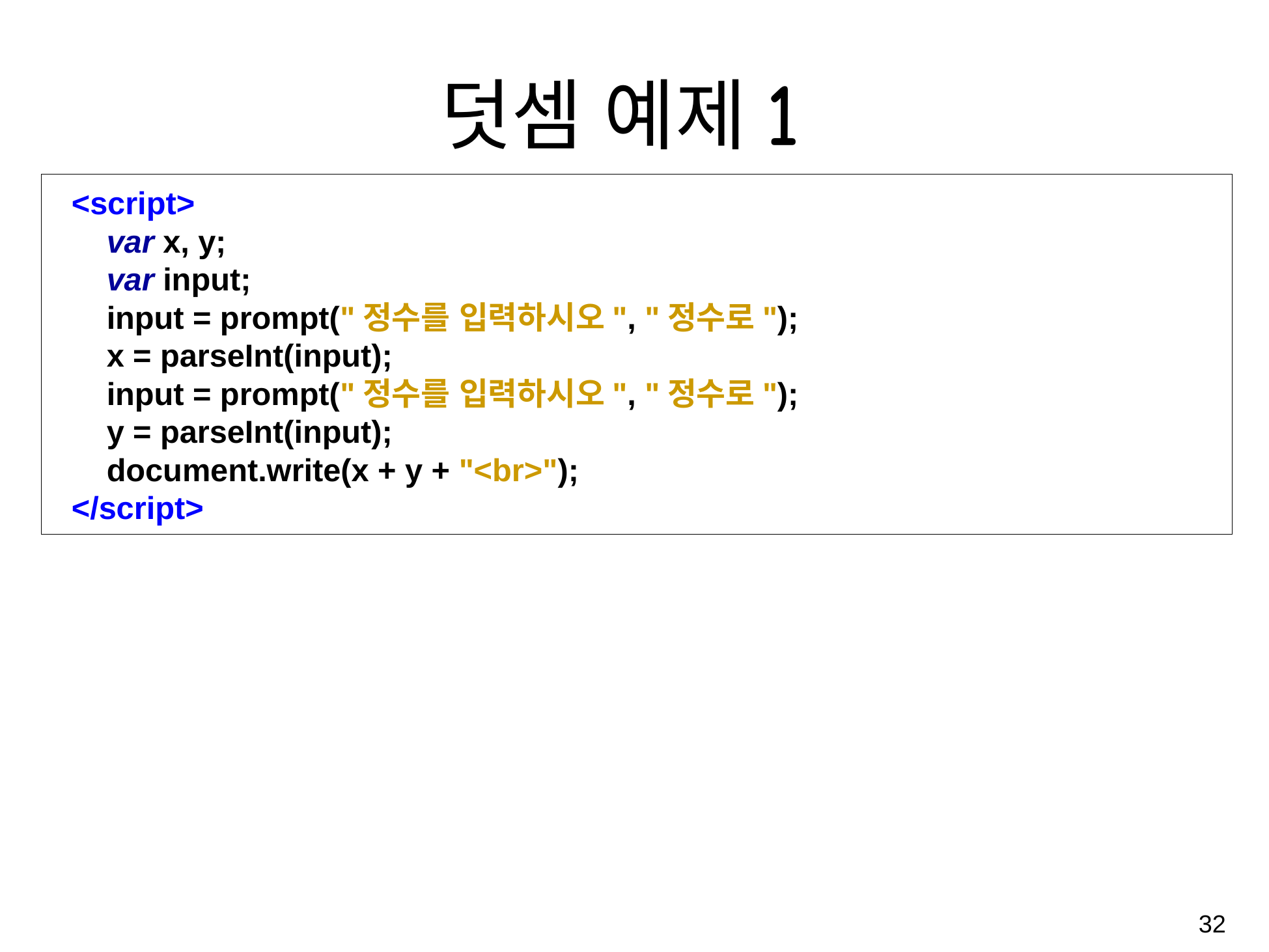

# 덧셈 예제1
<script>
    var x, y;
    var input;
    input = prompt("정수를 입력하시오", "정수로");
    x = parseInt(input);
    input = prompt("정수를 입력하시오", "정수로");
    y = parseInt(input);
    document.write(x + y + "<br>");
</script>
32